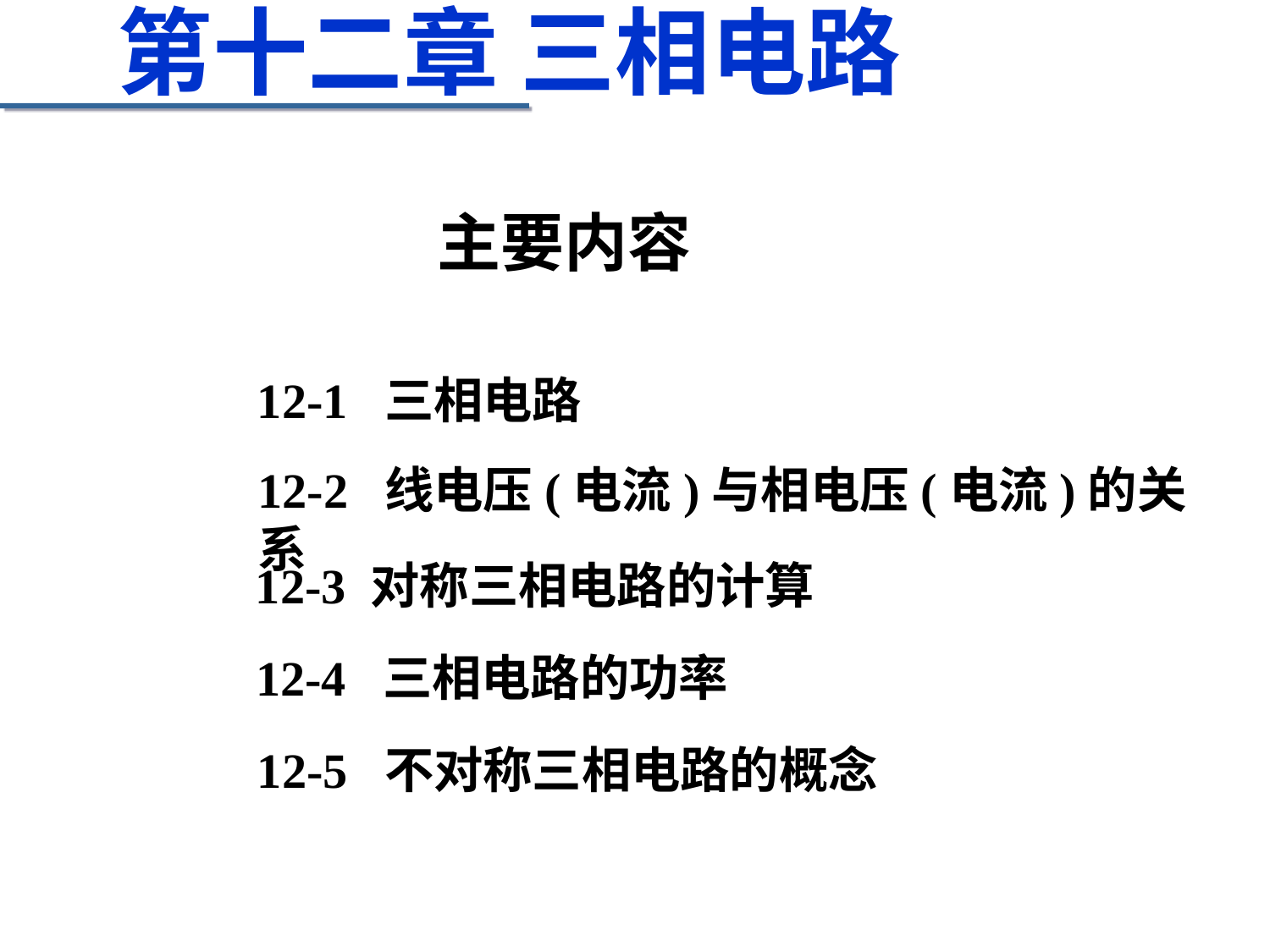

第十二章 三相电路
主要内容
12-1  三相电路
12-2  线电压(电流)与相电压(电流)的关系
12-3 对称三相电路的计算
12-4  三相电路的功率
12-5  不对称三相电路的概念